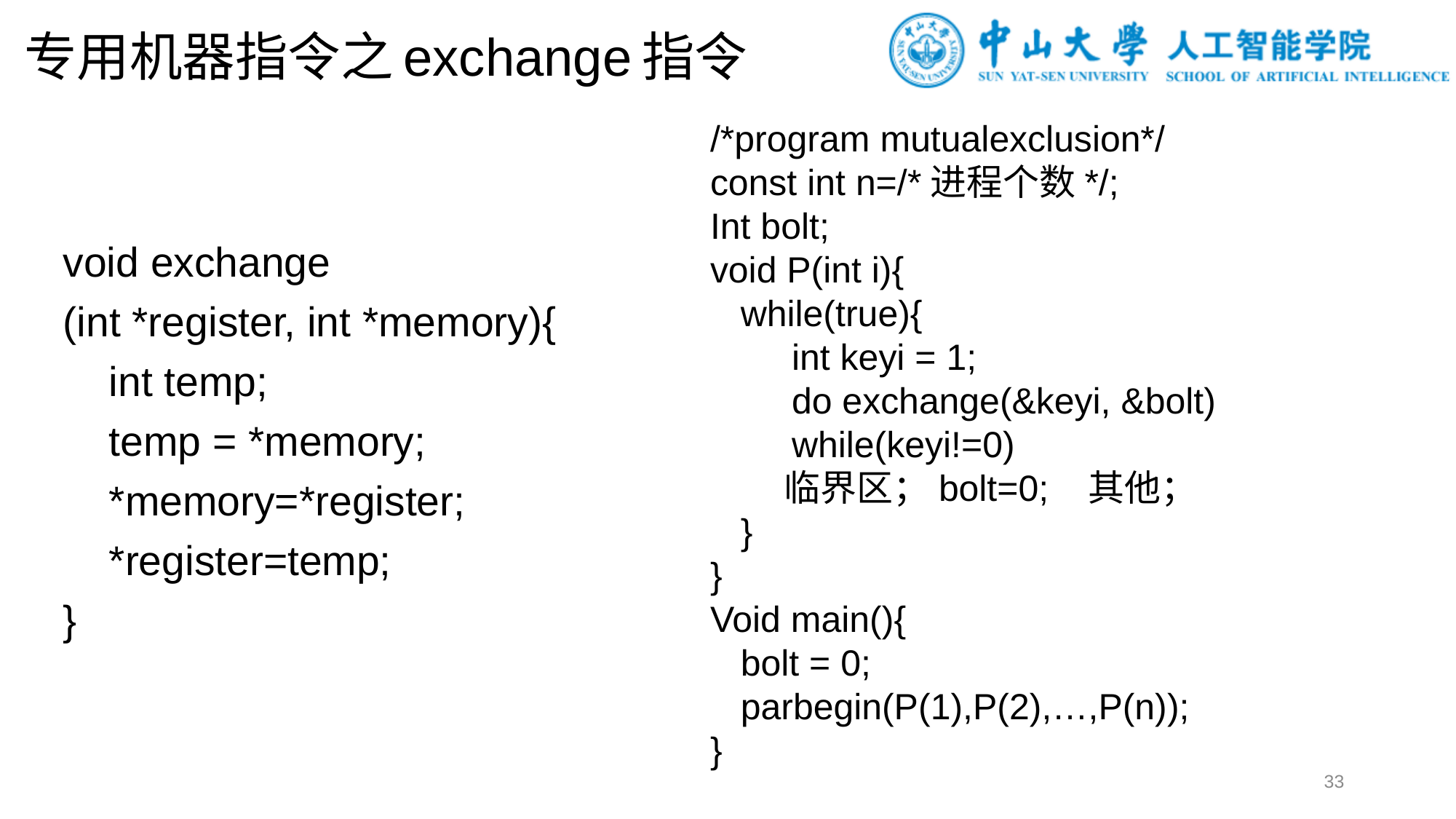

# 专用机器指令之exchange指令
/*program mutualexclusion*/
const int n=/*进程个数*/;
Int bolt;
void P(int i){
   while(true){
        int keyi = 1;
        do exchange(&keyi, &bolt)
        while(keyi!=0)
        临界区；bolt=0;   其他；
   }
}
Void main(){
   bolt = 0;
   parbegin(P(1),P(2),…,P(n));
}
void exchange
(int *register, int *memory){
    int temp;
    temp = *memory;
    *memory=*register;
    *register=temp;
}
33